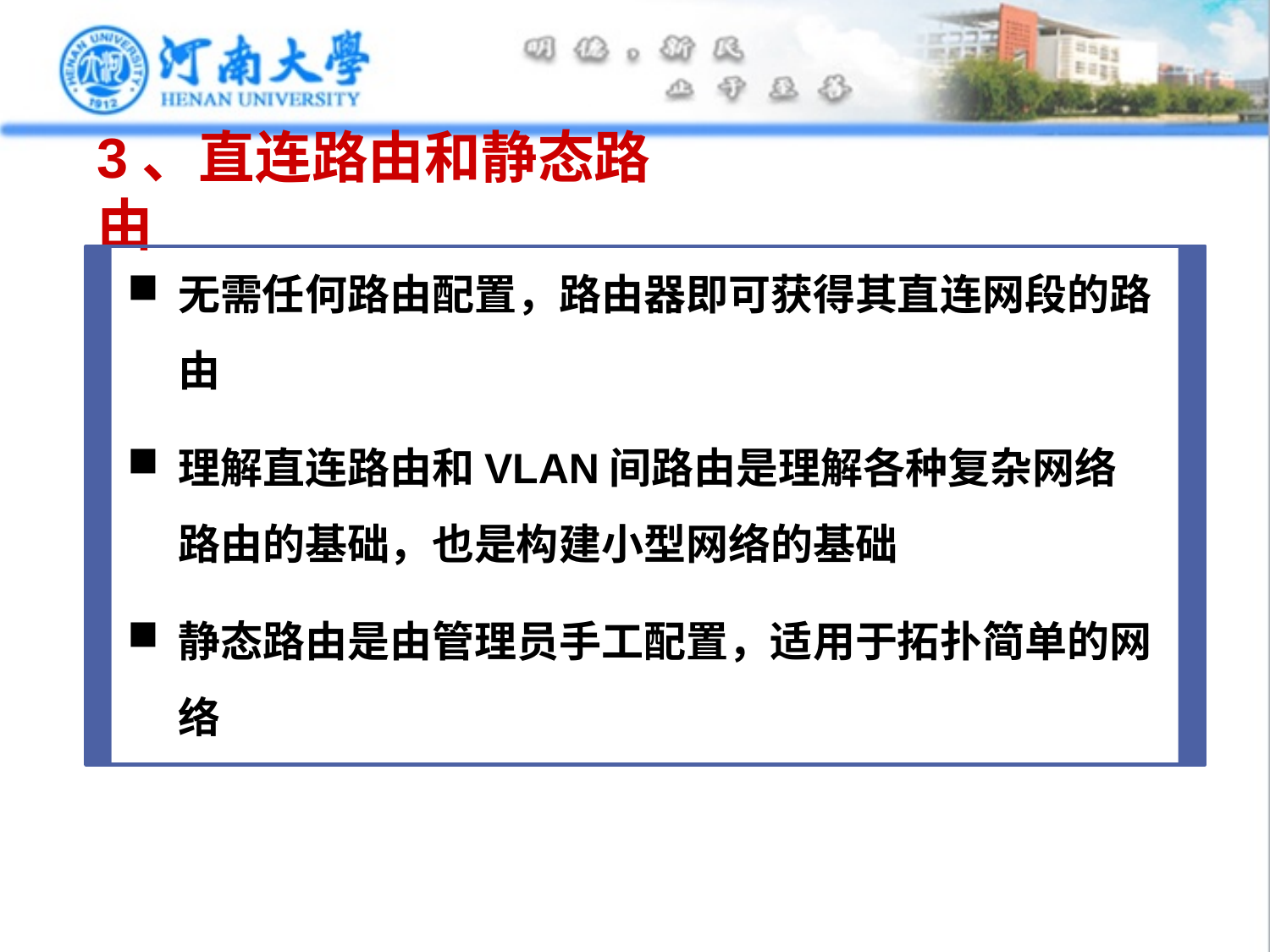

3、直连路由和静态路由

无需任何路由配置，路由器即可获得其直连网段的路由
理解直连路由和VLAN间路由是理解各种复杂网络路由的基础，也是构建小型网络的基础
静态路由是由管理员手工配置，适用于拓扑简单的网络